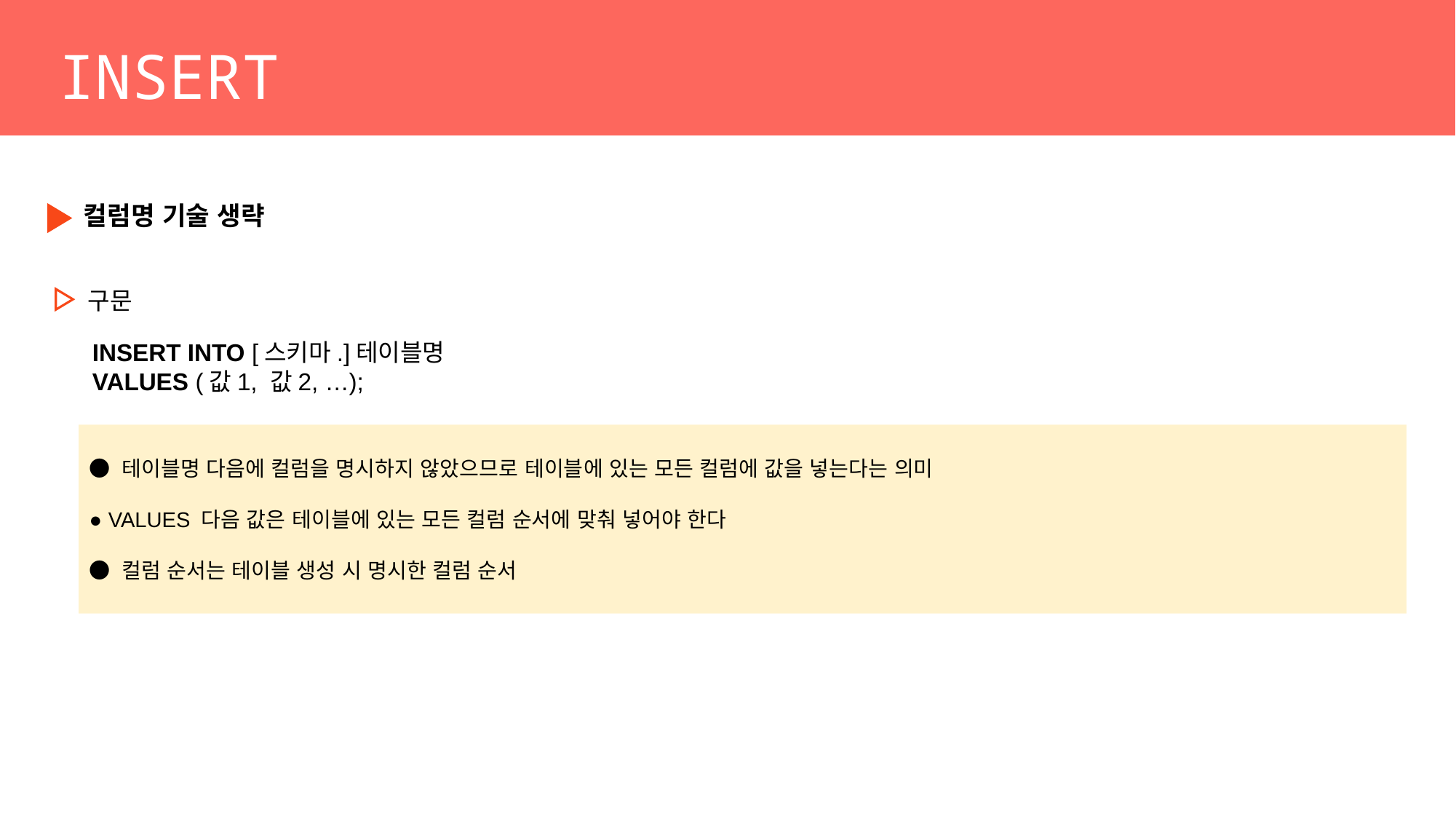

INSERT
컬럼명 기술 생략

구문

INSERT INTO [스키마.]테이블명
VALUES (값1, 값2, …);

● 테이블명 다음에 컬럼을 명시하지 않았으므로 테이블에 있는 모든 컬럼에 값을 넣는다는 의미

● VALUES 다음 값은 테이블에 있는 모든 컬럼 순서에 맞춰 넣어야 한다

● 컬럼 순서는 테이블 생성 시 명시한 컬럼 순서